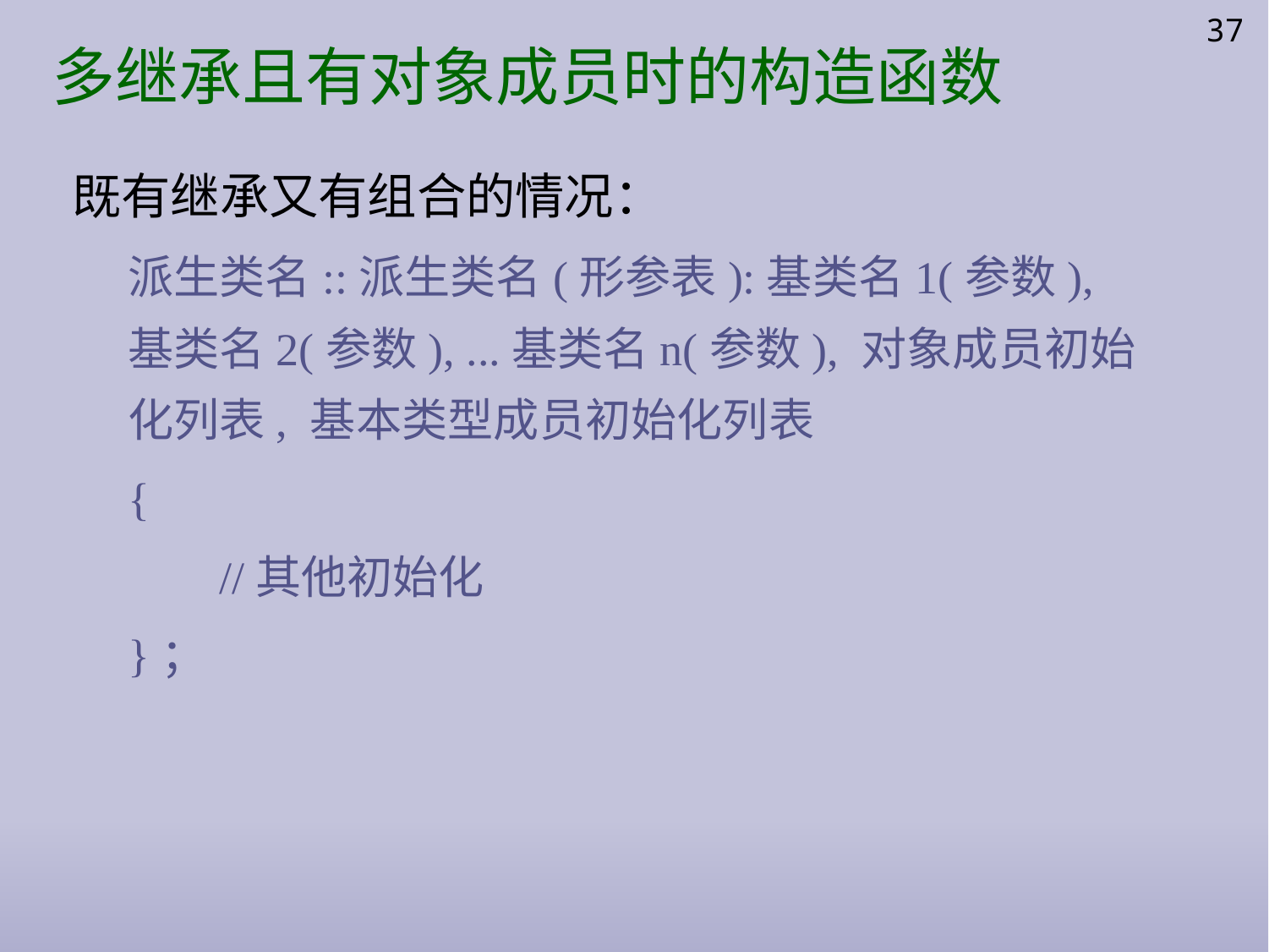

# 多继承且有对象成员时的构造函数
37
既有继承又有组合的情况：
派生类名::派生类名(形参表):基类名1(参数), 基类名2(参数), ...基类名n(参数), 对象成员初始化列表, 基本类型成员初始化列表
{
        //其他初始化
}；